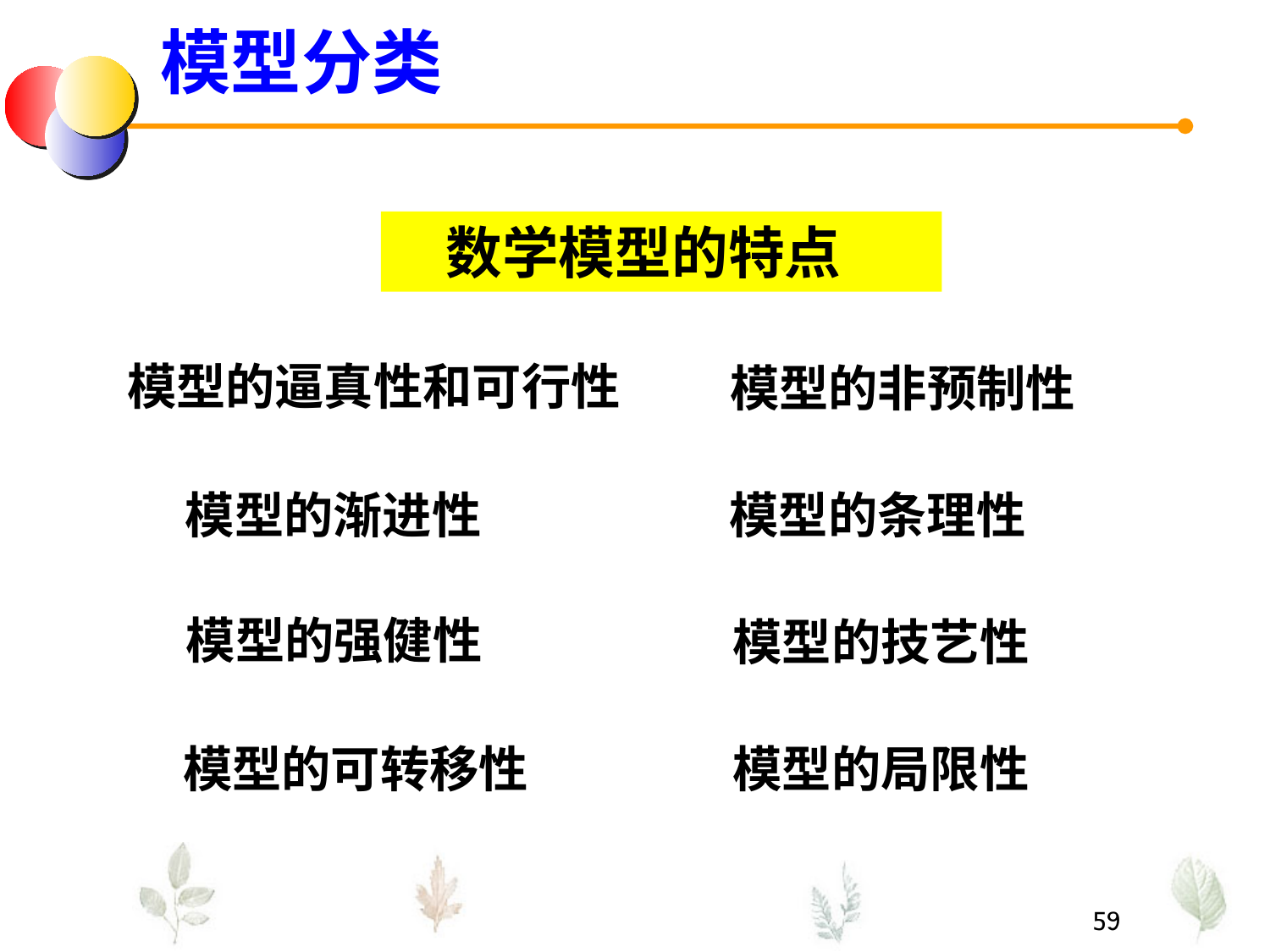

模型分类

   数学模型的特点
模型的逼真性和可行性
模型的非预制性
模型的渐进性
模型的条理性
模型的强健性
模型的技艺性
模型的可转移性
模型的局限性
59